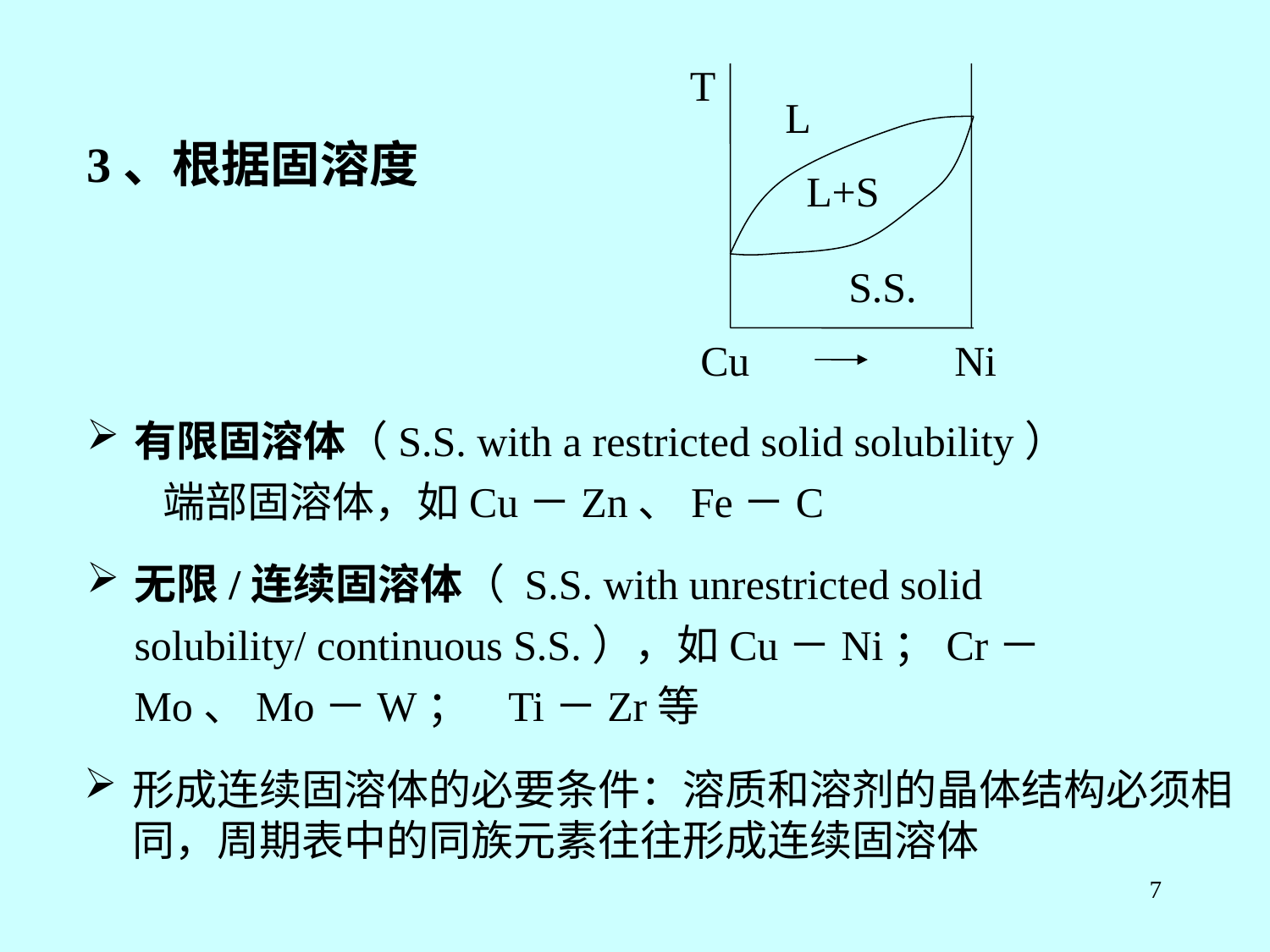

T

L

L+S
S.S.
Cu

Ni

3、根据固溶度
有限固溶体（S.S. with a restricted solid solubility）          端部固溶体，如Cu－Zn、Fe－C
无限/连续固溶体（ S.S. with unrestricted solid solubility/ continuous S.S.），如Cu－Ni；Cr－Mo、Mo－W；   Ti－Zr等
形成连续固溶体的必要条件：溶质和溶剂的晶体结构必须相同，周期表中的同族元素往往形成连续固溶体
7